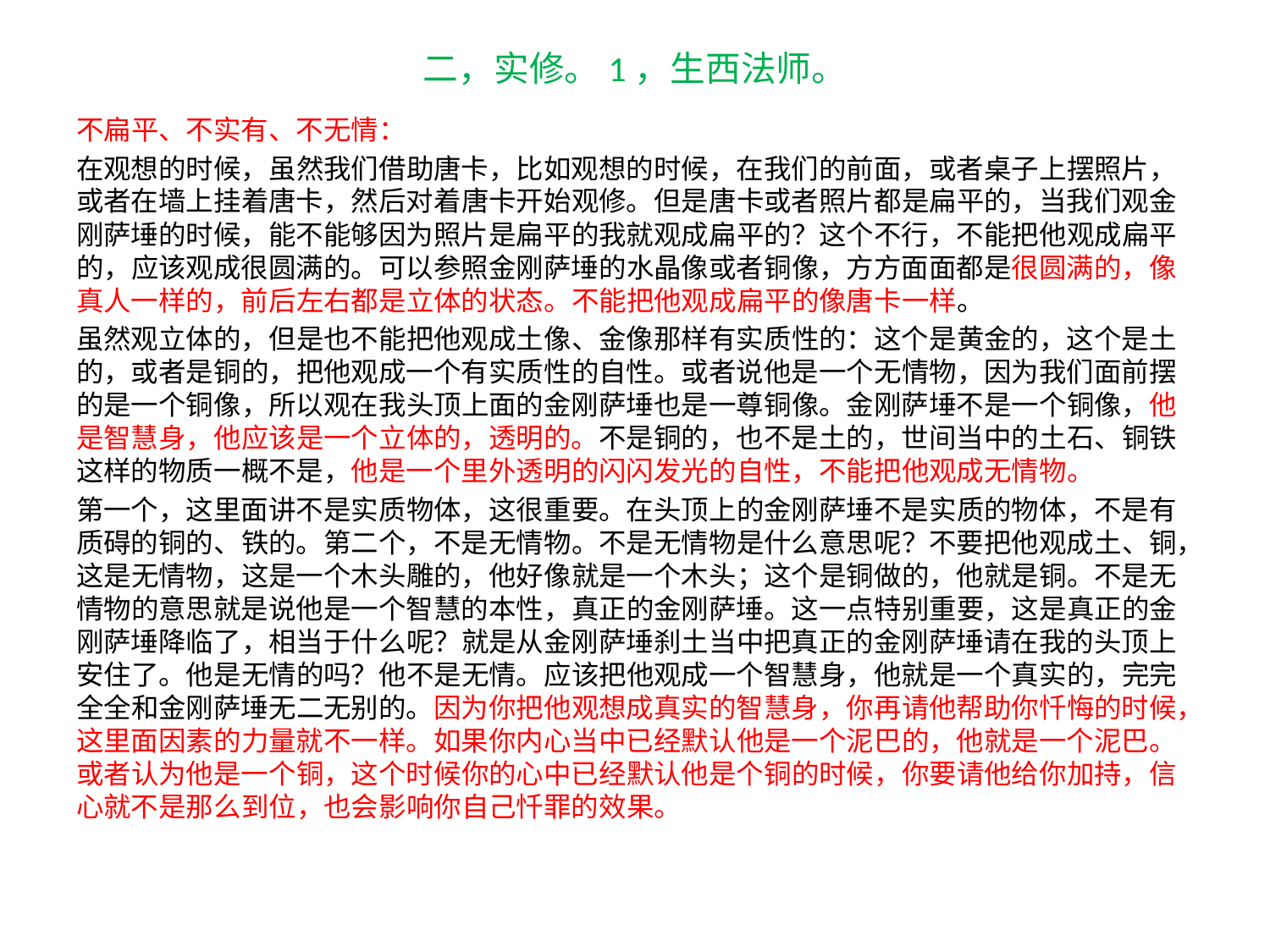

# 二，实修。1，生西法师。
不扁平、不实有、不无情：
在观想的时候，虽然我们借助唐卡，比如观想的时候，在我们的前面，或者桌子上摆照片，或者在墙上挂着唐卡，然后对着唐卡开始观修。但是唐卡或者照片都是扁平的，当我们观金刚萨埵的时候，能不能够因为照片是扁平的我就观成扁平的？这个不行，不能把他观成扁平的，应该观成很圆满的。可以参照金刚萨埵的水晶像或者铜像，方方面面都是很圆满的，像真人一样的，前后左右都是立体的状态。不能把他观成扁平的像唐卡一样。
虽然观立体的，但是也不能把他观成土像、金像那样有实质性的：这个是黄金的，这个是土的，或者是铜的，把他观成一个有实质性的自性。或者说他是一个无情物，因为我们面前摆的是一个铜像，所以观在我头顶上面的金刚萨埵也是一尊铜像。金刚萨埵不是一个铜像，他是智慧身，他应该是一个立体的，透明的。不是铜的，也不是土的，世间当中的土石、铜铁这样的物质一概不是，他是一个里外透明的闪闪发光的自性，不能把他观成无情物。
第一个，这里面讲不是实质物体，这很重要。在头顶上的金刚萨埵不是实质的物体，不是有质碍的铜的、铁的。第二个，不是无情物。不是无情物是什么意思呢？不要把他观成土、铜，这是无情物，这是一个木头雕的，他好像就是一个木头；这个是铜做的，他就是铜。不是无情物的意思就是说他是一个智慧的本性，真正的金刚萨埵。这一点特别重要，这是真正的金刚萨埵降临了，相当于什么呢？就是从金刚萨埵刹土当中把真正的金刚萨埵请在我的头顶上安住了。他是无情的吗？他不是无情。应该把他观成一个智慧身，他就是一个真实的，完完全全和金刚萨埵无二无别的。因为你把他观想成真实的智慧身，你再请他帮助你忏悔的时候，这里面因素的力量就不一样。如果你内心当中已经默认他是一个泥巴的，他就是一个泥巴。或者认为他是一个铜，这个时候你的心中已经默认他是个铜的时候，你要请他给你加持，信心就不是那么到位，也会影响你自己忏罪的效果。